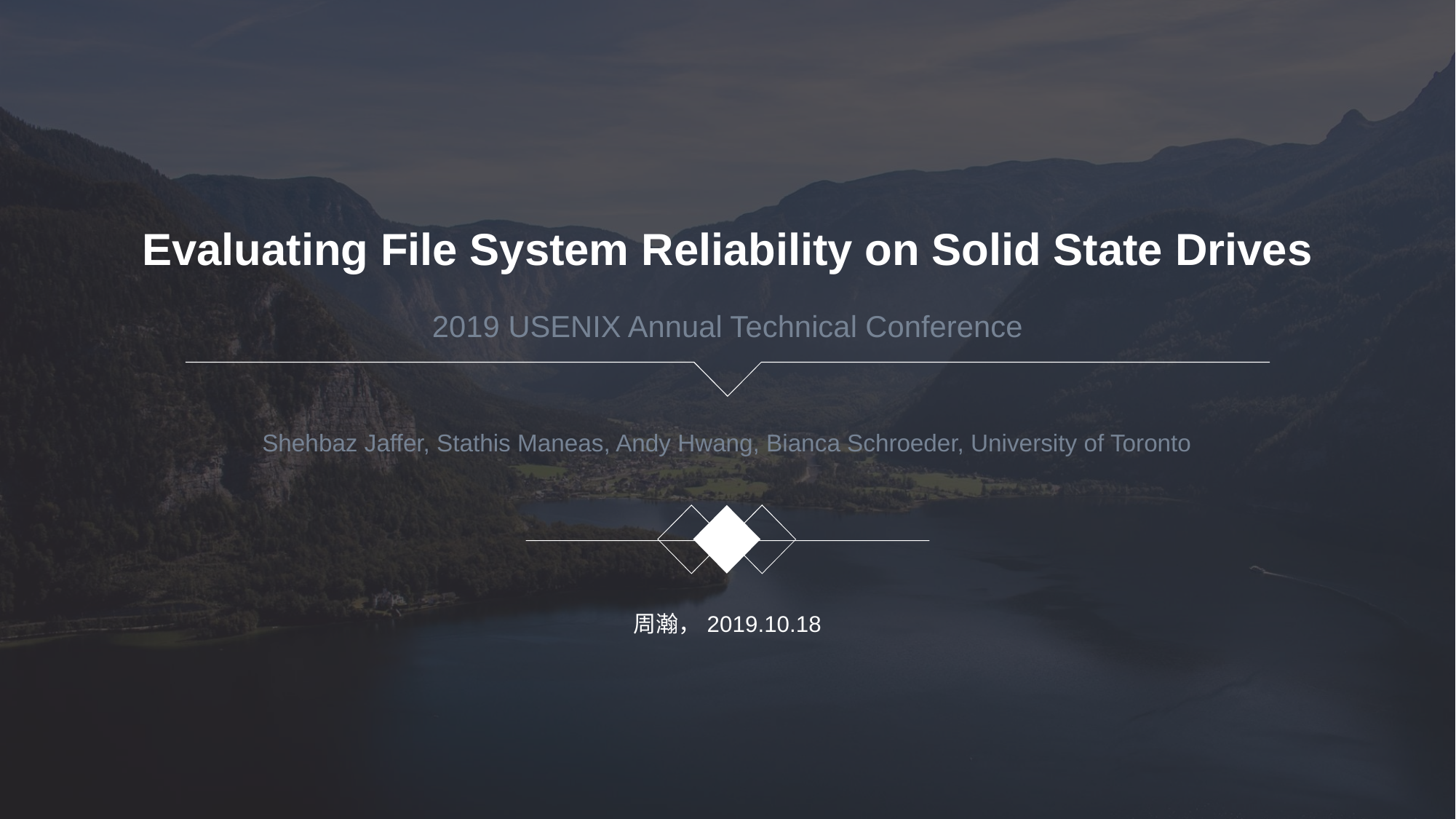

# Evaluating File System Reliability on Solid State Drives
2019 USENIX Annual Technical Conference
Shehbaz Jaffer, Stathis Maneas, Andy Hwang, Bianca Schroeder, University of Toronto
周瀚，2019.10.18